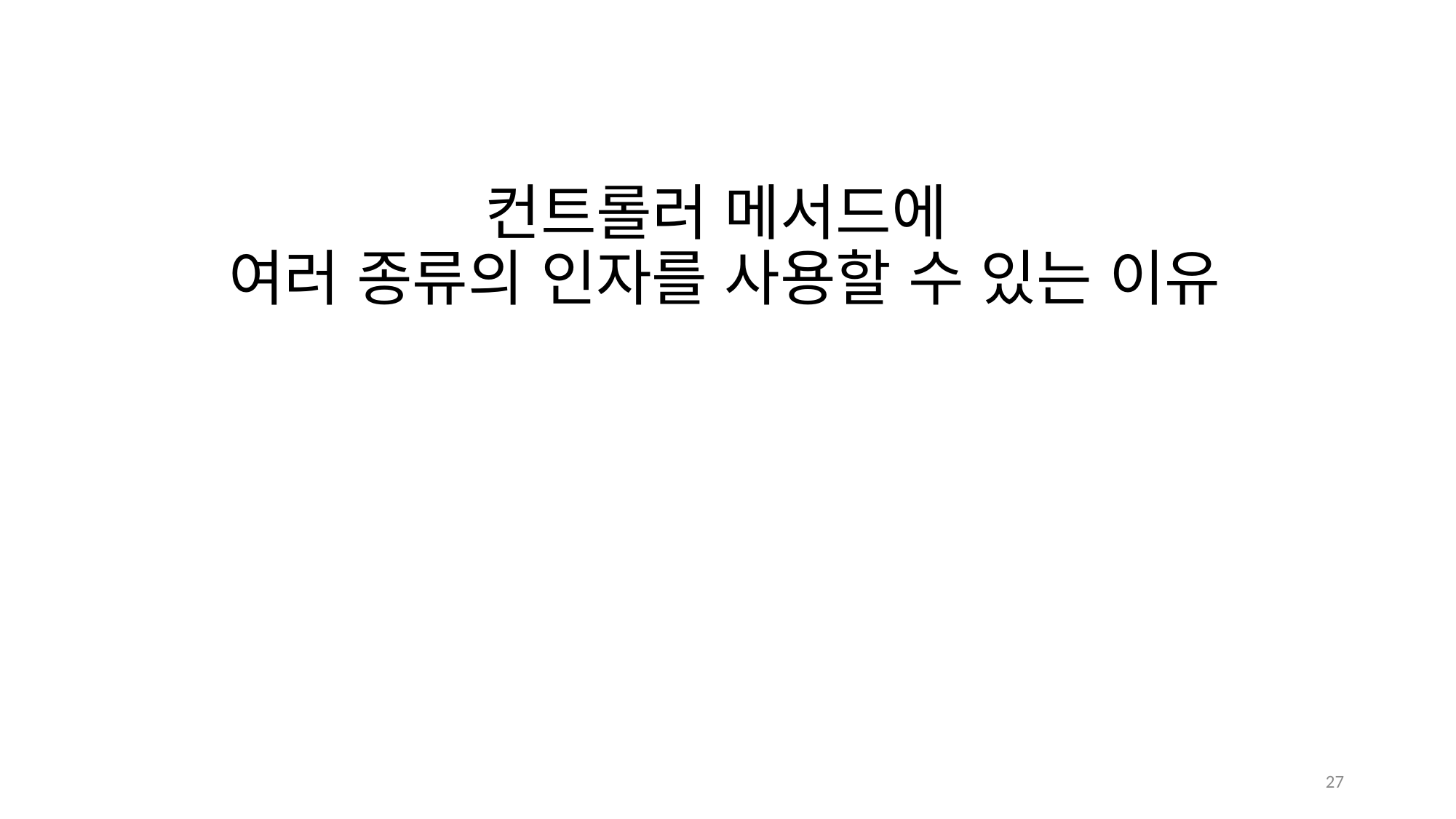

# 컨트롤러 메서드에 여러 종류의 인자를 사용할 수 있는 이유

27